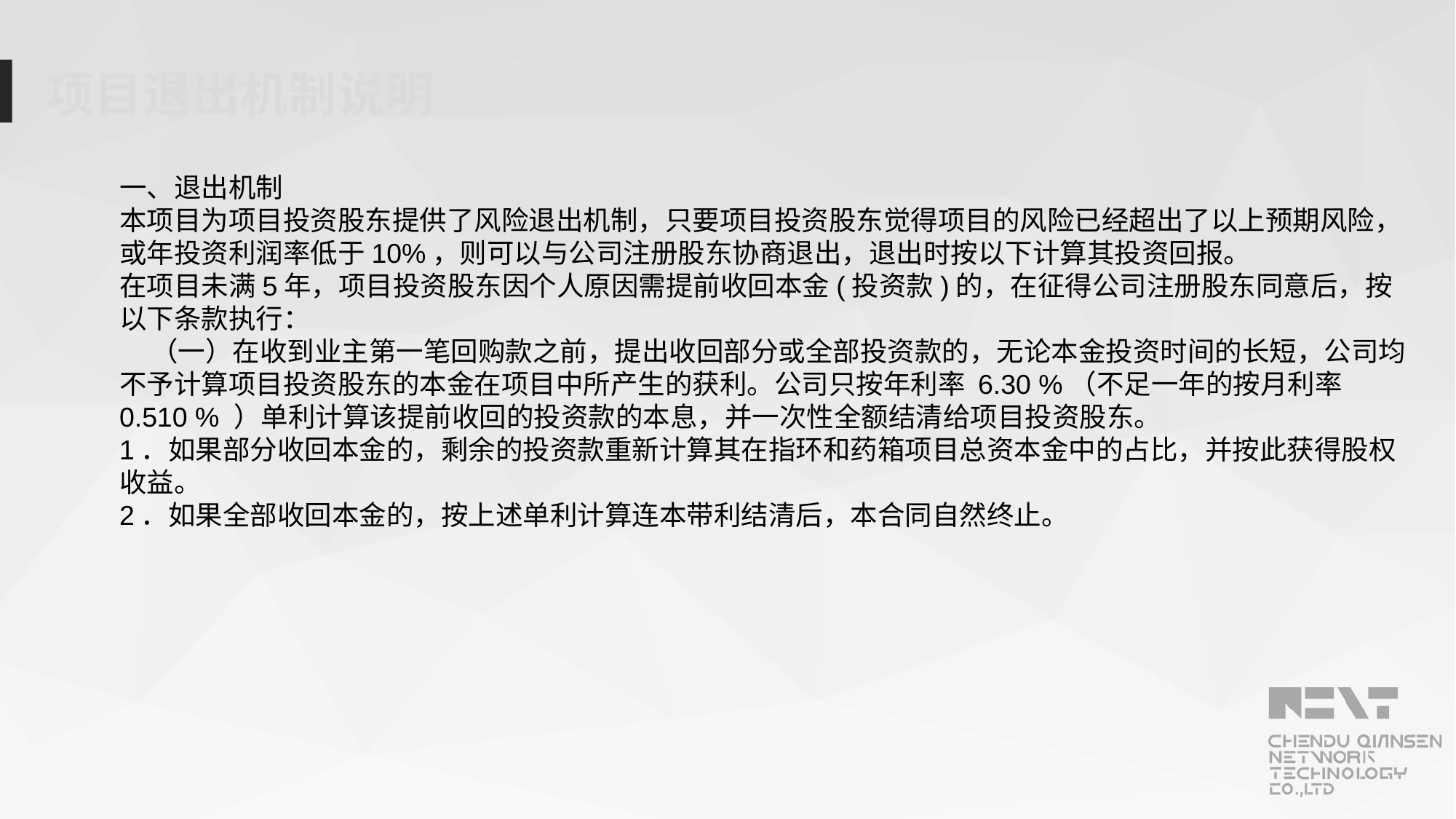

项目退出机制说明
一、退出机制
本项目为项目投资股东提供了风险退出机制，只要项目投资股东觉得项目的风险已经超出了以上预期风险，或年投资利润率低于10%，则可以与公司注册股东协商退出，退出时按以下计算其投资回报。
在项目未满5年，项目投资股东因个人原因需提前收回本金(投资款)的，在征得公司注册股东同意后，按以下条款执行：
    （一）在收到业主第一笔回购款之前，提出收回部分或全部投资款的，无论本金投资时间的长短，公司均不予计算项目投资股东的本金在项目中所产生的获利。公司只按年利率 6.30 %（不足一年的按月利率 0.510 % ）单利计算该提前收回的投资款的本息，并一次性全额结清给项目投资股东。
1．如果部分收回本金的，剩余的投资款重新计算其在指环和药箱项目总资本金中的占比，并按此获得股权收益。
2．如果全部收回本金的，按上述单利计算连本带利结清后，本合同自然终止。